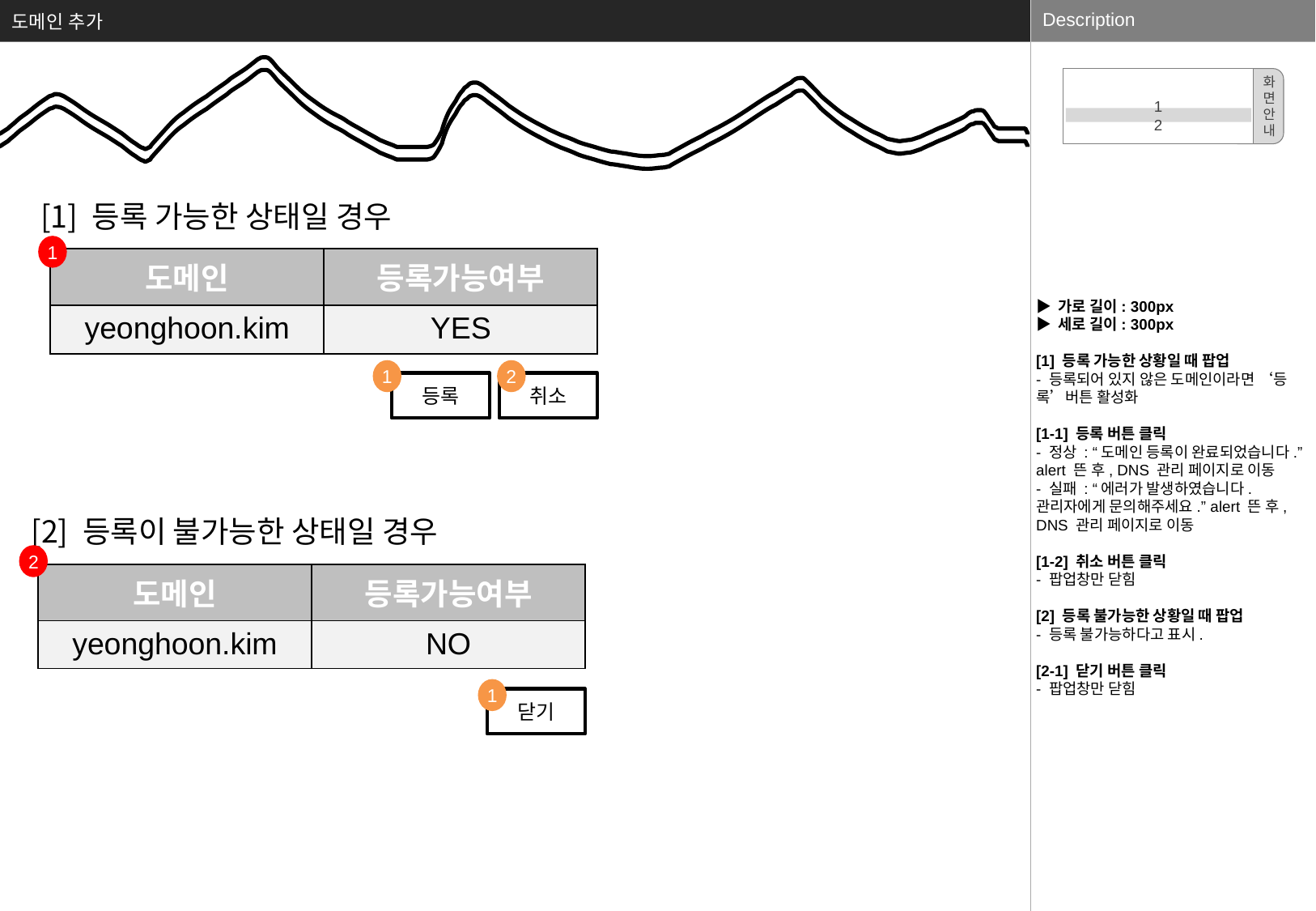

도메인 추가

▶ 가로 길이: 300px
▶ 세로 길이: 300px

[1] 등록 가능한 상황일 때 팝업
- 등록되어 있지 않은 도메인이라면 ‘등록’버튼 활성화

[1-1] 등록 버튼 클릭
- 정상 : “도메인 등록이 완료되었습니다.” alert 뜬 후, DNS 관리 페이지로 이동
- 실패 : “에러가 발생하였습니다. 관리자에게 문의해주세요.” alert 뜬 후, DNS 관리 페이지로 이동

[1-2] 취소 버튼 클릭
- 팝업창만 닫힘

[2] 등록 불가능한 상황일 때 팝업
- 등록 불가능하다고 표시.

[2-1] 닫기 버튼 클릭
- 팝업창만 닫힘

1
2

화
면
안
내

[1] 등록 가능한 상태일 경우
1
| 도메인 | 등록가능여부 |
| --- | --- |
| yeonghoon.kim | YES |
1
2
등록
취소
[2] 등록이 불가능한 상태일 경우
2
| 도메인 | 등록가능여부 |
| --- | --- |
| yeonghoon.kim | NO |
1
닫기